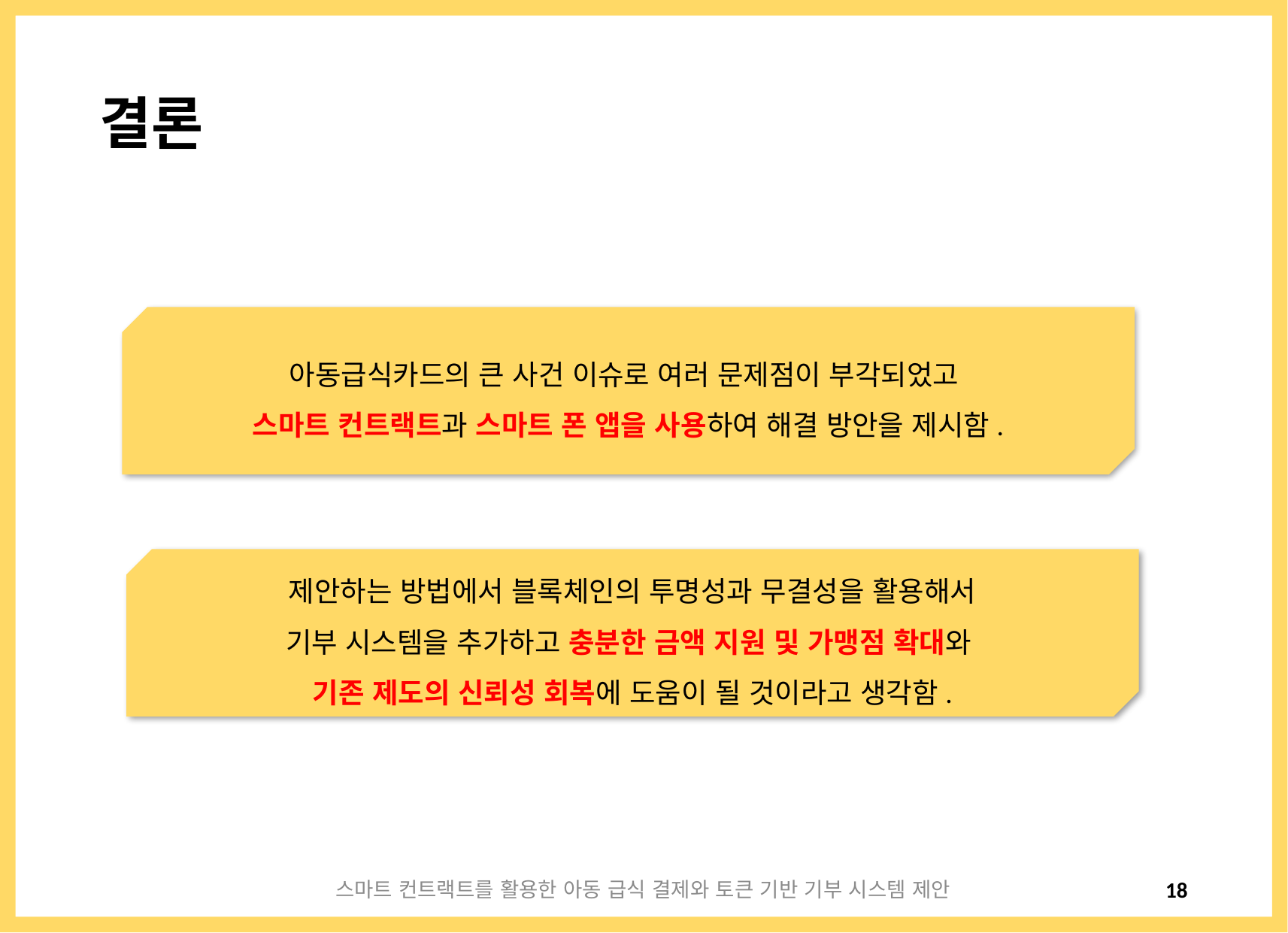

결론
아동급식카드의 큰 사건 이슈로 여러 문제점이 부각되었고
스마트 컨트랙트과 스마트 폰 앱을 사용하여 해결 방안을 제시함.
제안하는 방법에서 블록체인의 투명성과 무결성을 활용해서
기부 시스템을 추가하고 충분한 금액 지원 및 가맹점 확대와
기존 제도의 신뢰성 회복에 도움이 될 것이라고 생각함.
스마트 컨트랙트를 활용한 아동 급식 결제와 토큰 기반 기부 시스템 제안
18